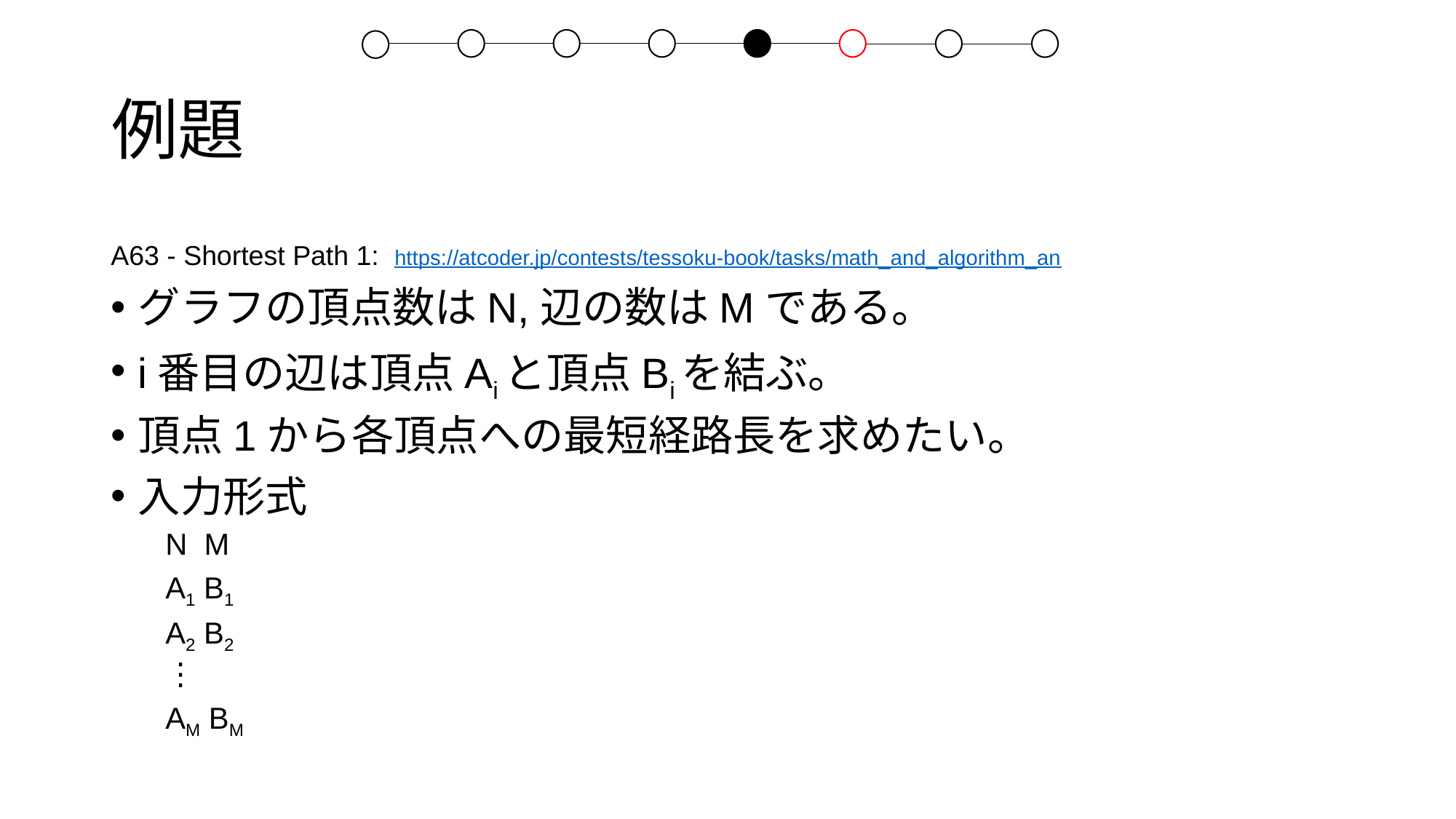

例題

A63 - Shortest Path 1:  https://atcoder.jp/contests/tessoku-book/tasks/math_and_algorithm_an
グラフの頂点数はN,辺の数はMである。
i番目の辺は頂点Aiと頂点Biを結ぶ。
頂点1から各頂点への最短経路長を求めたい。
入力形式
N  M
A1​ B1
A2 B2
⋮
AM​ BM